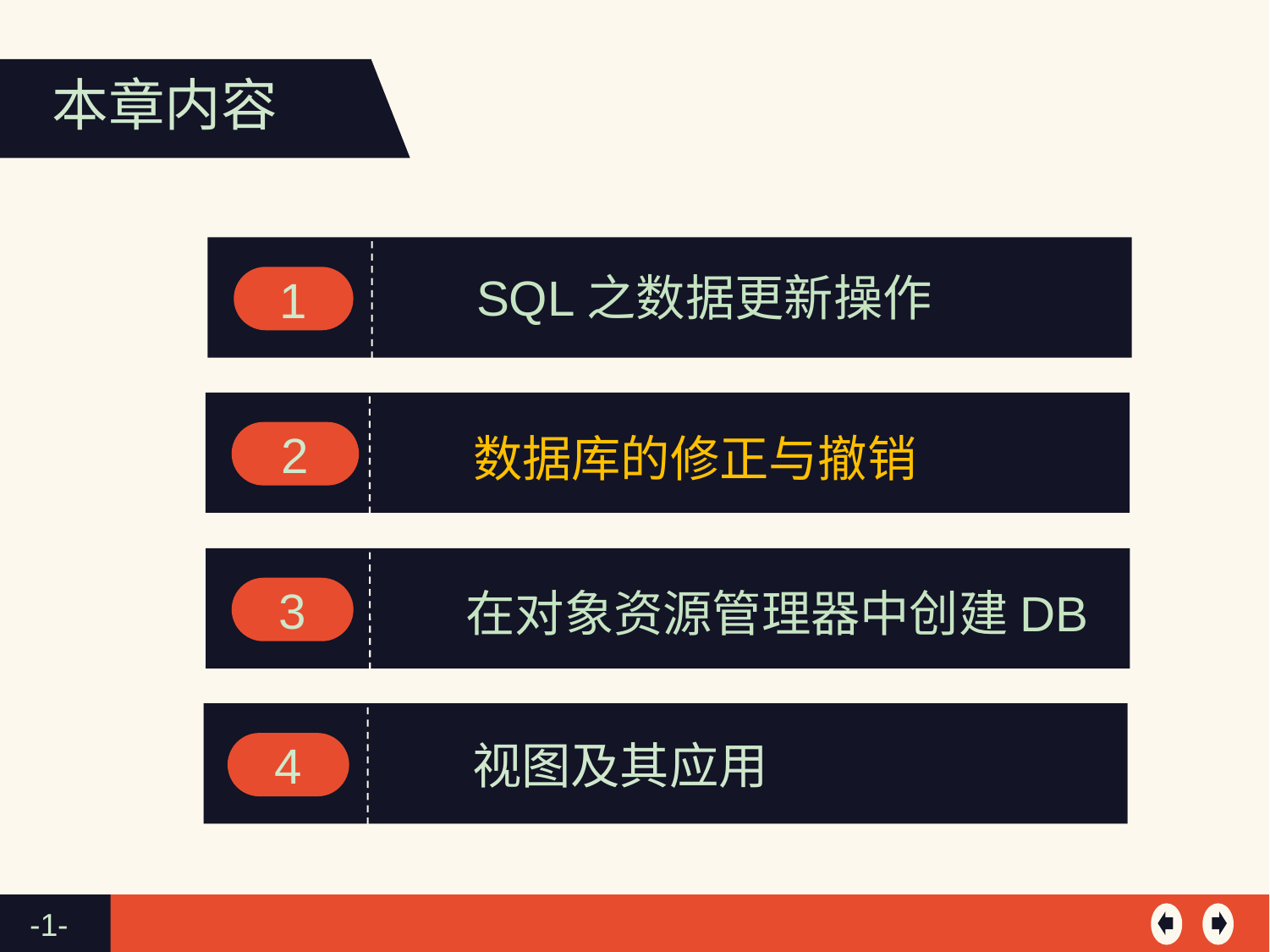

本章内容

SQL之数据更新操作
1

数据库的修正与撤销
2

在对象资源管理器中创建DB
3

视图及其应用
4
-1-